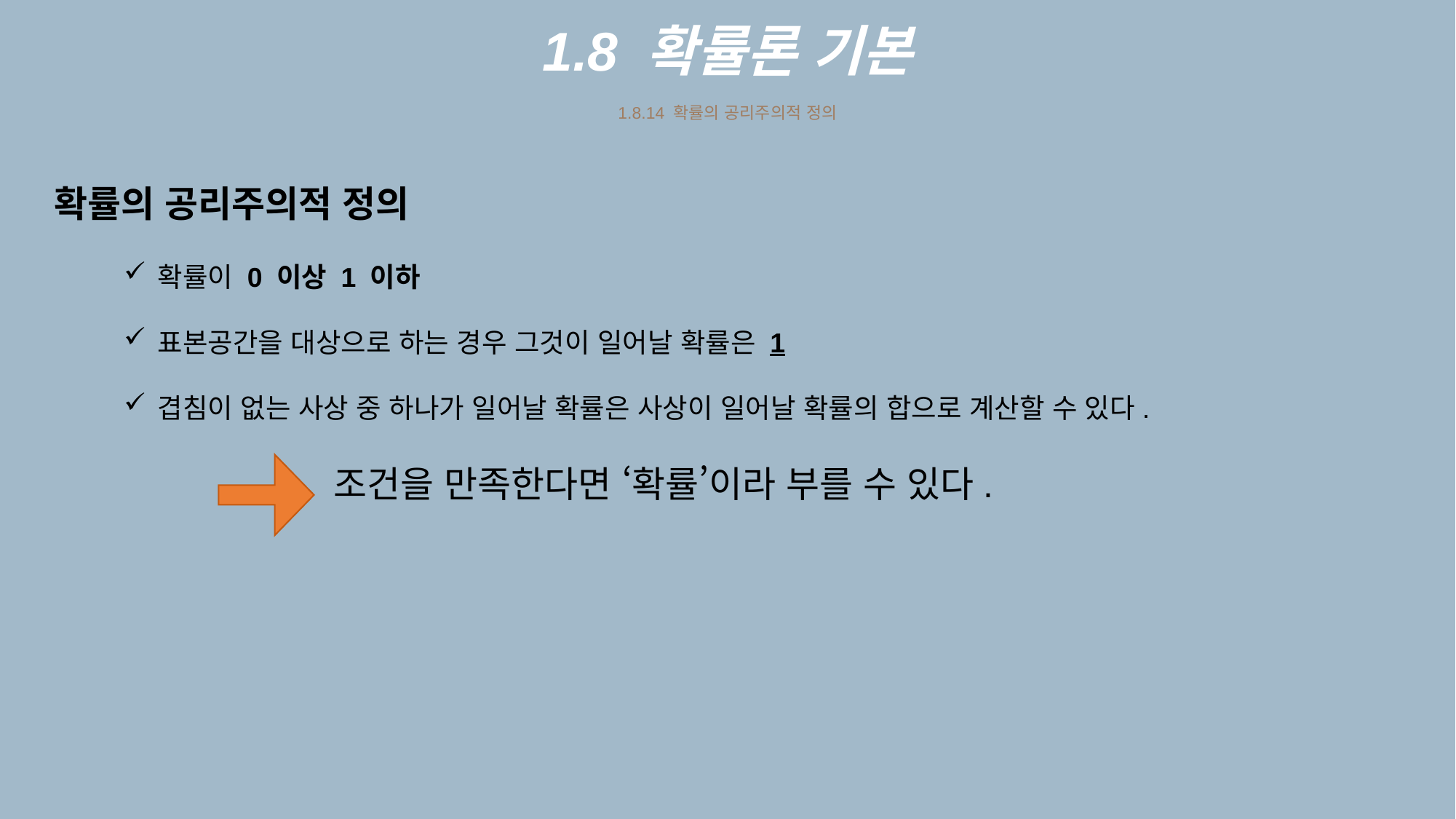

1.8 확률론 기본

1.8.14 확률의 공리주의적 정의
확률의 공리주의적 정의
확률이 0 이상 1 이하

표본공간을 대상으로 하는 경우 그것이 일어날 확률은 1

겹침이 없는 사상 중 하나가 일어날 확률은 사상이 일어날 확률의 합으로 계산할 수 있다.

조건을 만족한다면 ‘확률’이라 부를 수 있다.